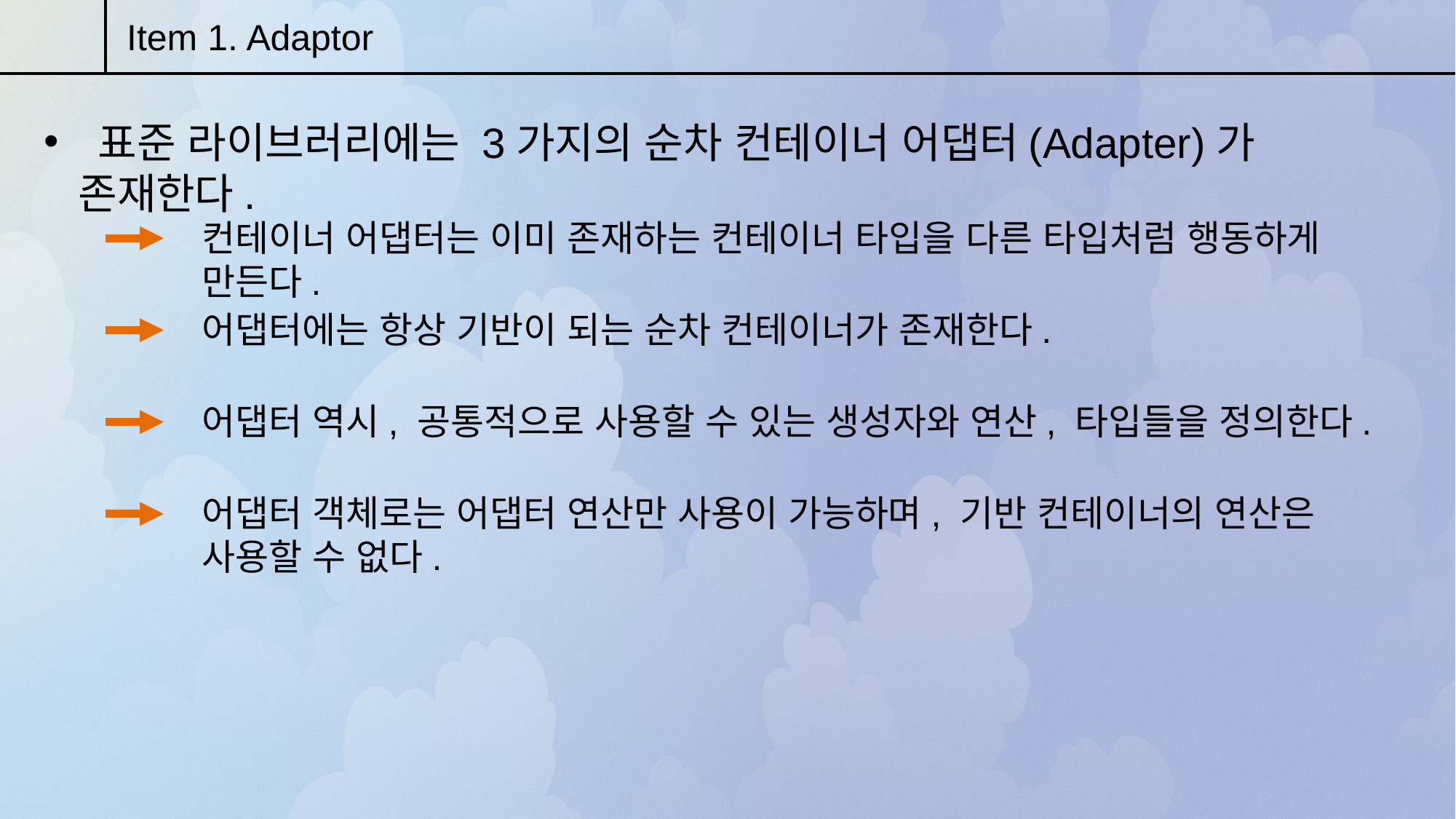

Item 1. Adaptor
 표준 라이브러리에는 3가지의 순차 컨테이너 어댑터(Adapter)가 존재한다.
컨테이너 어댑터는 이미 존재하는 컨테이너 타입을 다른 타입처럼 행동하게 만든다.
어댑터에는 항상 기반이 되는 순차 컨테이너가 존재한다.
어댑터 역시, 공통적으로 사용할 수 있는 생성자와 연산, 타입들을 정의한다.
어댑터 객체로는 어댑터 연산만 사용이 가능하며, 기반 컨테이너의 연산은 사용할 수 없다.